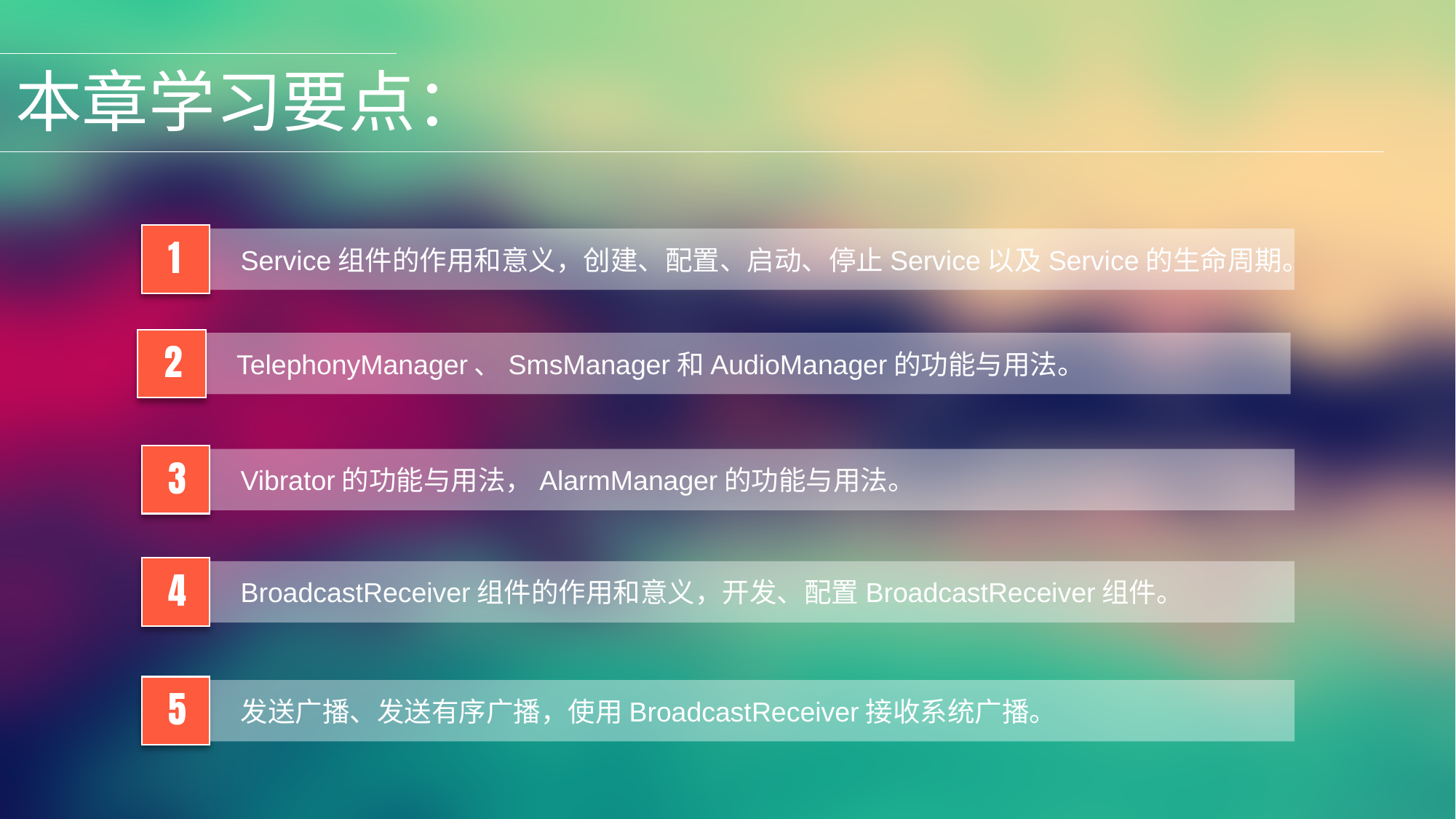

本章学习要点：

1

Service组件的作用和意义，创建、配置、启动、停止Service以及Service的生命周期。

2

TelephonyManager、SmsManager和AudioManager的功能与用法。

3

Vibrator的功能与用法，AlarmManager的功能与用法。

4

BroadcastReceiver组件的作用和意义，开发、配置BroadcastReceiver组件。

5

发送广播、发送有序广播，使用BroadcastReceiver接收系统广播。